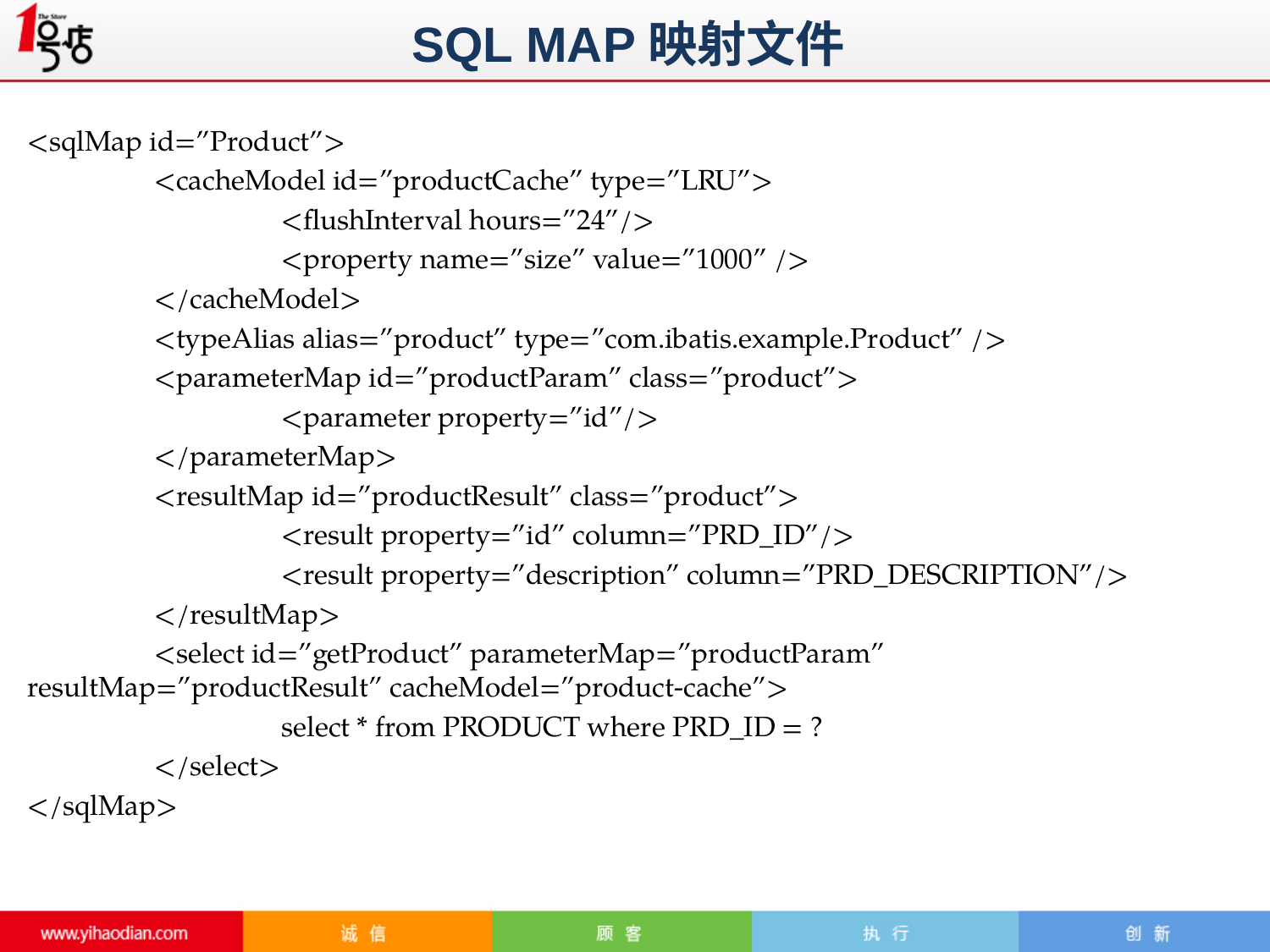

SQL MAP映射文件
<sqlMap id=”Product”>
	<cacheModel id=”productCache” type=”LRU”>
		<flushInterval hours=”24”/>
		<property name=”size” value=”1000” />
	</cacheModel>
	<typeAlias alias=”product” type=”com.ibatis.example.Product” />
	<parameterMap id=”productParam” class=”product”>
		<parameter property=”id”/>
	</parameterMap>
	<resultMap id=”productResult” class=”product”>
		<result property=”id” column=”PRD_ID”/>
		<result property=”description” column=”PRD_DESCRIPTION”/>
	</resultMap>
	<select id=”getProduct” parameterMap=”productParam” resultMap=”productResult” cacheModel=”product-cache”>
		select * from PRODUCT where PRD_ID = ?
	</select>
</sqlMap>